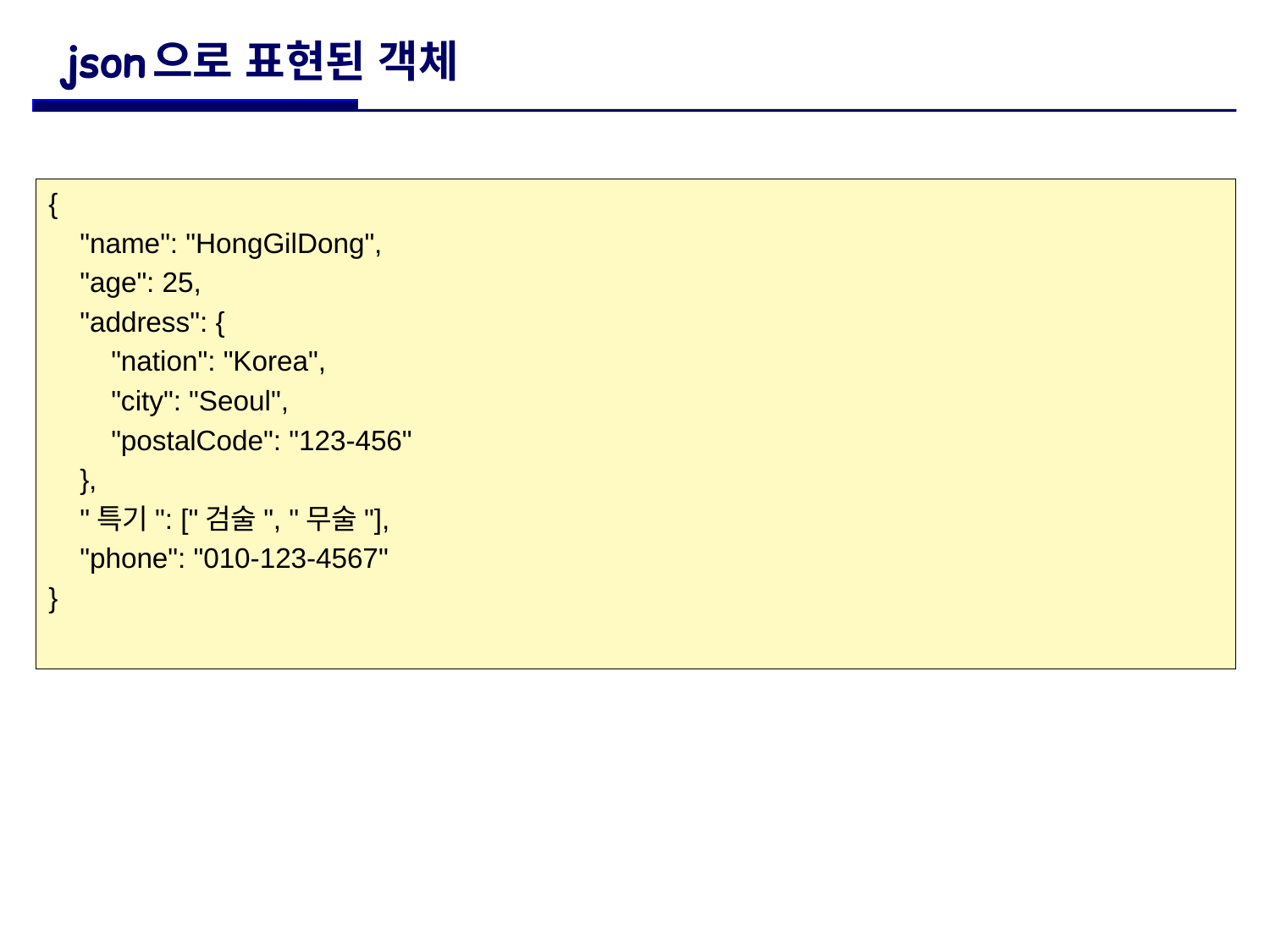

# json으로 표현된 객체
{
    "name": "HongGilDong",
    "age": 25,
    "address": {
        "nation": "Korea",
        "city": "Seoul",
        "postalCode": "123-456"
    },
    "특기": ["검술", "무술"],
    "phone": "010-123-4567"
}